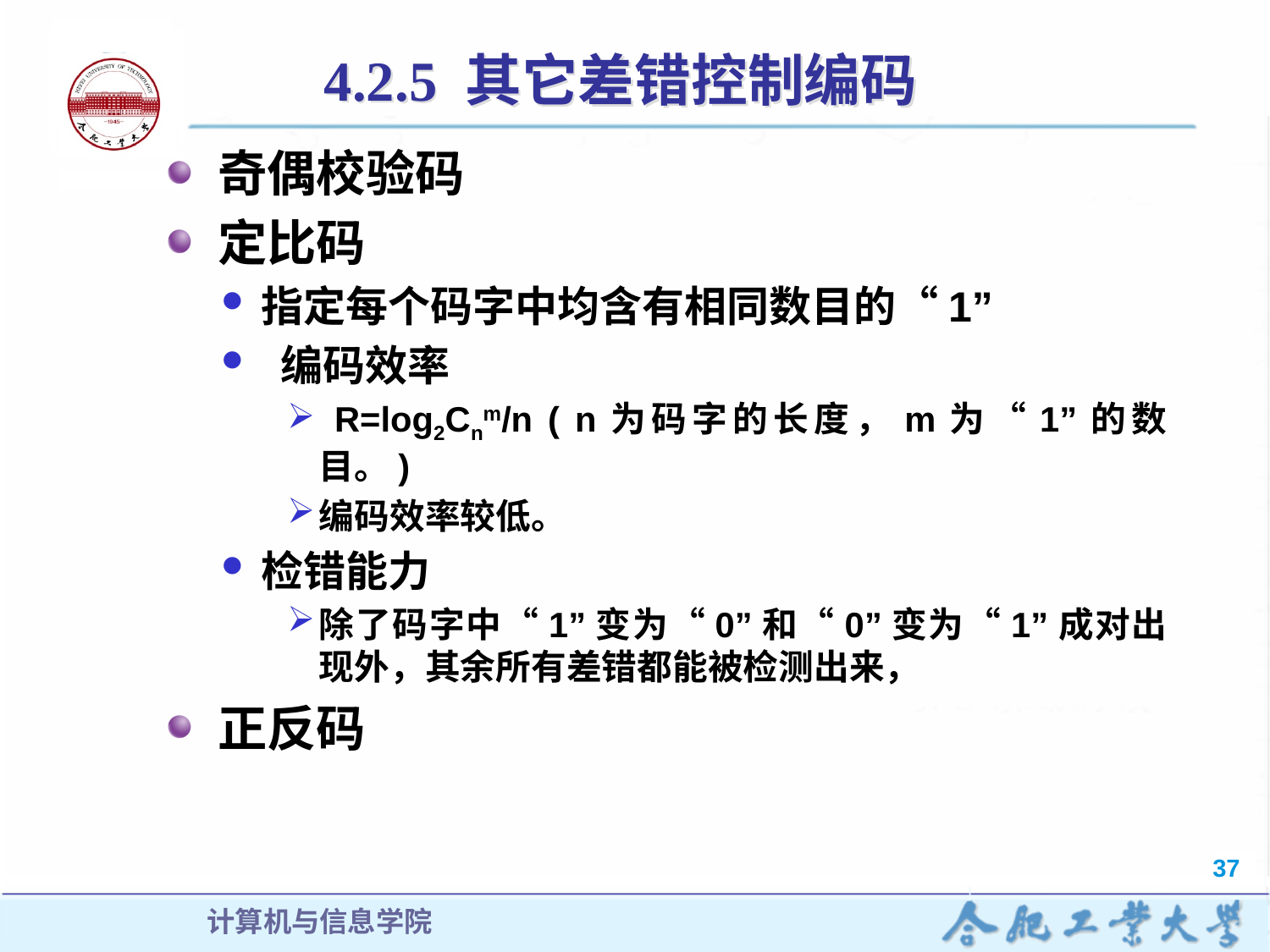

# 4.2.5 其它差错控制编码
 奇偶校验码
 定比码
指定每个码字中均含有相同数目的“1”
 编码效率
 R=log2Cnm/n ( n为码字的长度，m为“1”的数目。)
编码效率较低。
检错能力
除了码字中“1”变为“0”和“0”变为“1”成对出现外，其余所有差错都能被检测出来，
 正反码